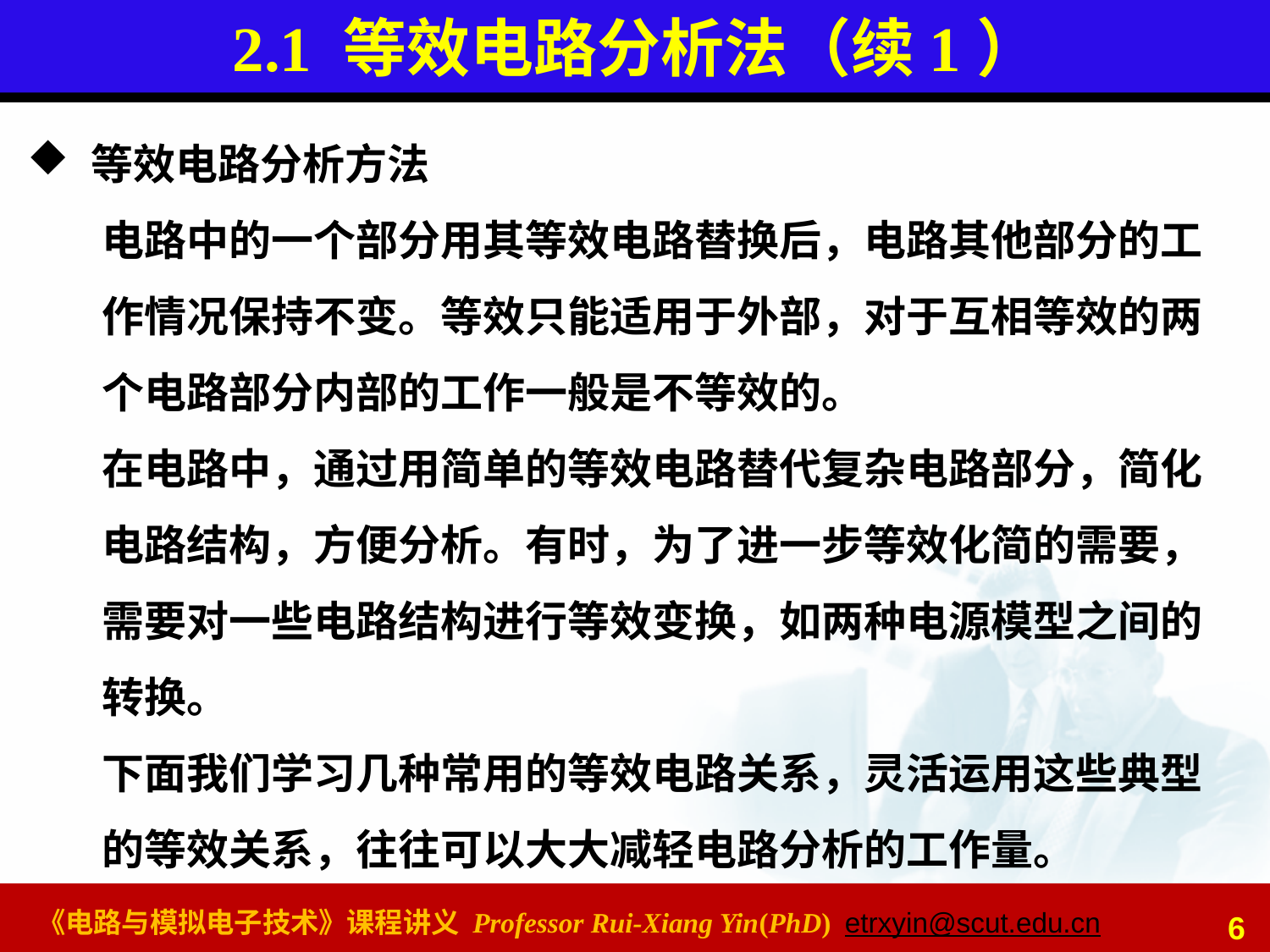

# 2.1 等效电路分析法（续1）
等效电路分析方法
电路中的一个部分用其等效电路替换后，电路其他部分的工作情况保持不变。等效只能适用于外部，对于互相等效的两个电路部分内部的工作一般是不等效的。
在电路中，通过用简单的等效电路替代复杂电路部分，简化电路结构，方便分析。有时，为了进一步等效化简的需要，需要对一些电路结构进行等效变换，如两种电源模型之间的转换。
下面我们学习几种常用的等效电路关系，灵活运用这些典型的等效关系，往往可以大大减轻电路分析的工作量。
6